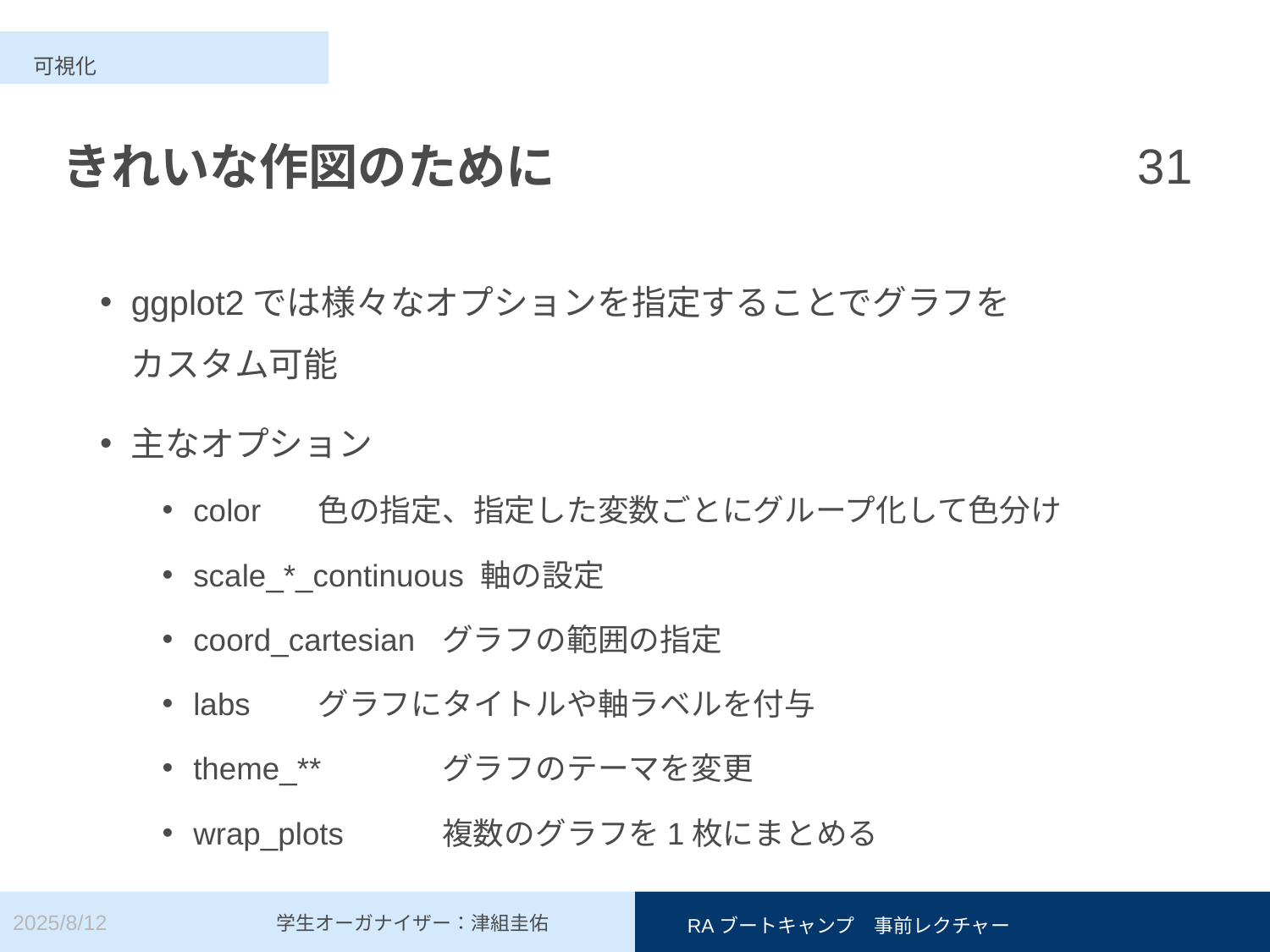

可視化
31
# きれいな作図のために
ggplot2では様々なオプションを指定することでグラフを
カスタム可能
主なオプション
color	色の指定、指定した変数ごとにグループ化して色分け
scale_*_continuous 軸の設定
coord_cartesian	グラフの範囲の指定
labs		グラフにタイトルや軸ラベルを付与
theme_**		グラフのテーマを変更
wrap_plots	複数のグラフを1枚にまとめる

2025/8/12
　RAブートキャンプ　事前レクチャー